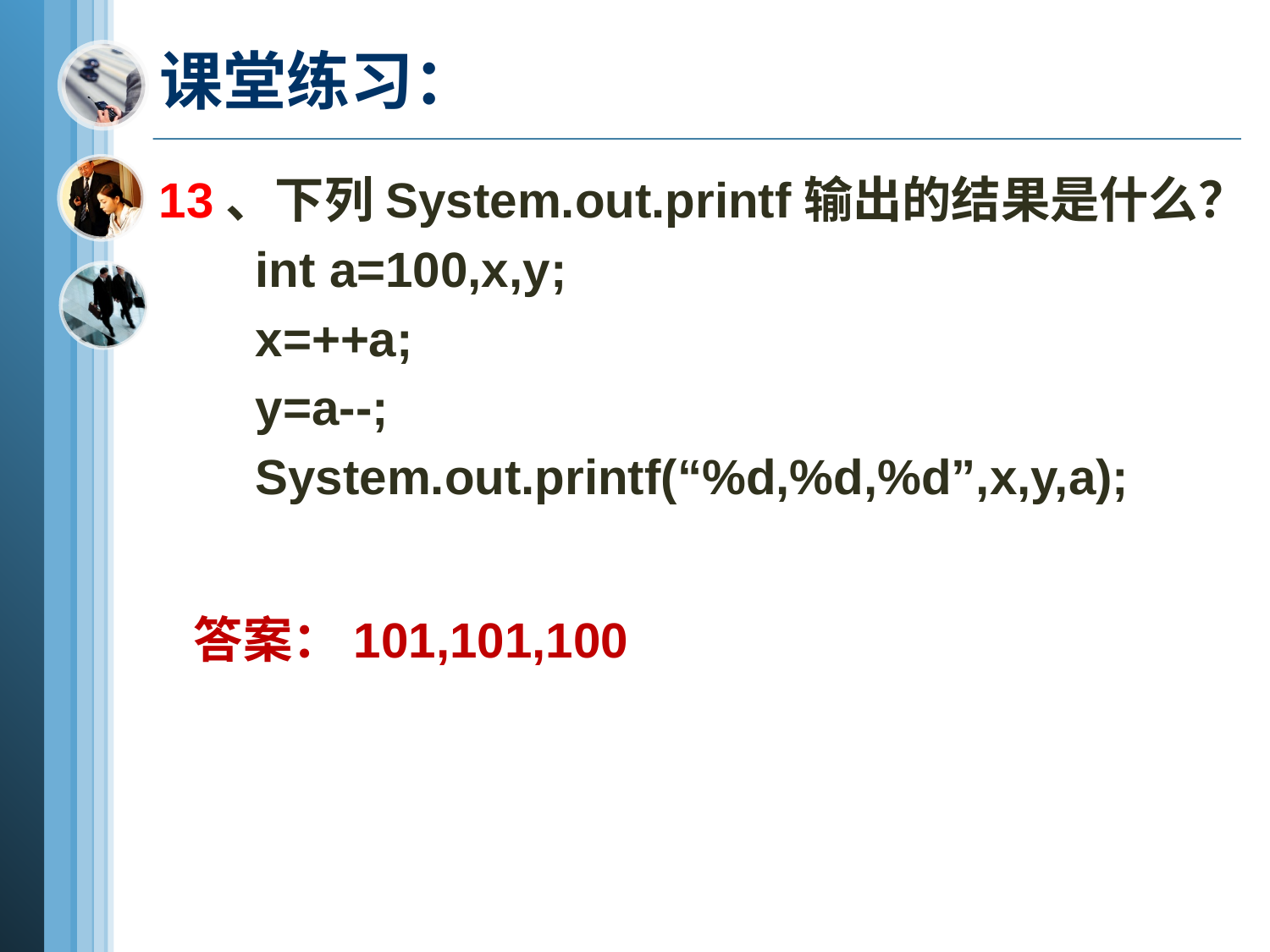

# 课堂练习：
13、下列System.out.printf输出的结果是什么？
       int a=100,x,y;
       x=++a;
       y=a--;
       System.out.printf(“%d,%d,%d”,x,y,a);

答案：101,101,100